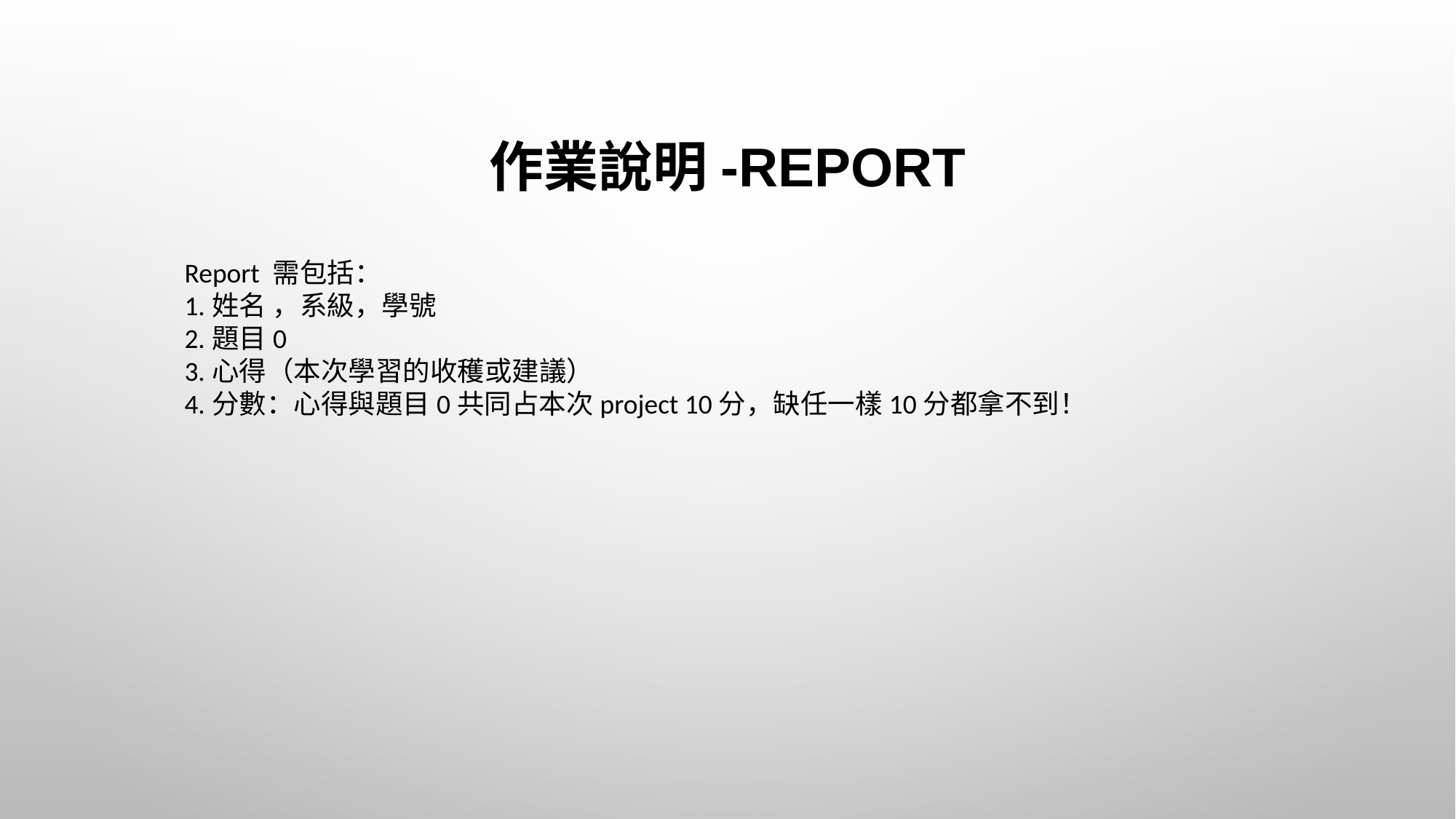

# 作業說明-Report
Report 需包括：
1.姓名 ，系級，學號
2.題目0
3.心得（本次學習的收穫或建議）
4.分數：心得與題目0共同占本次project 10分，缺任一樣10分都拿不到！